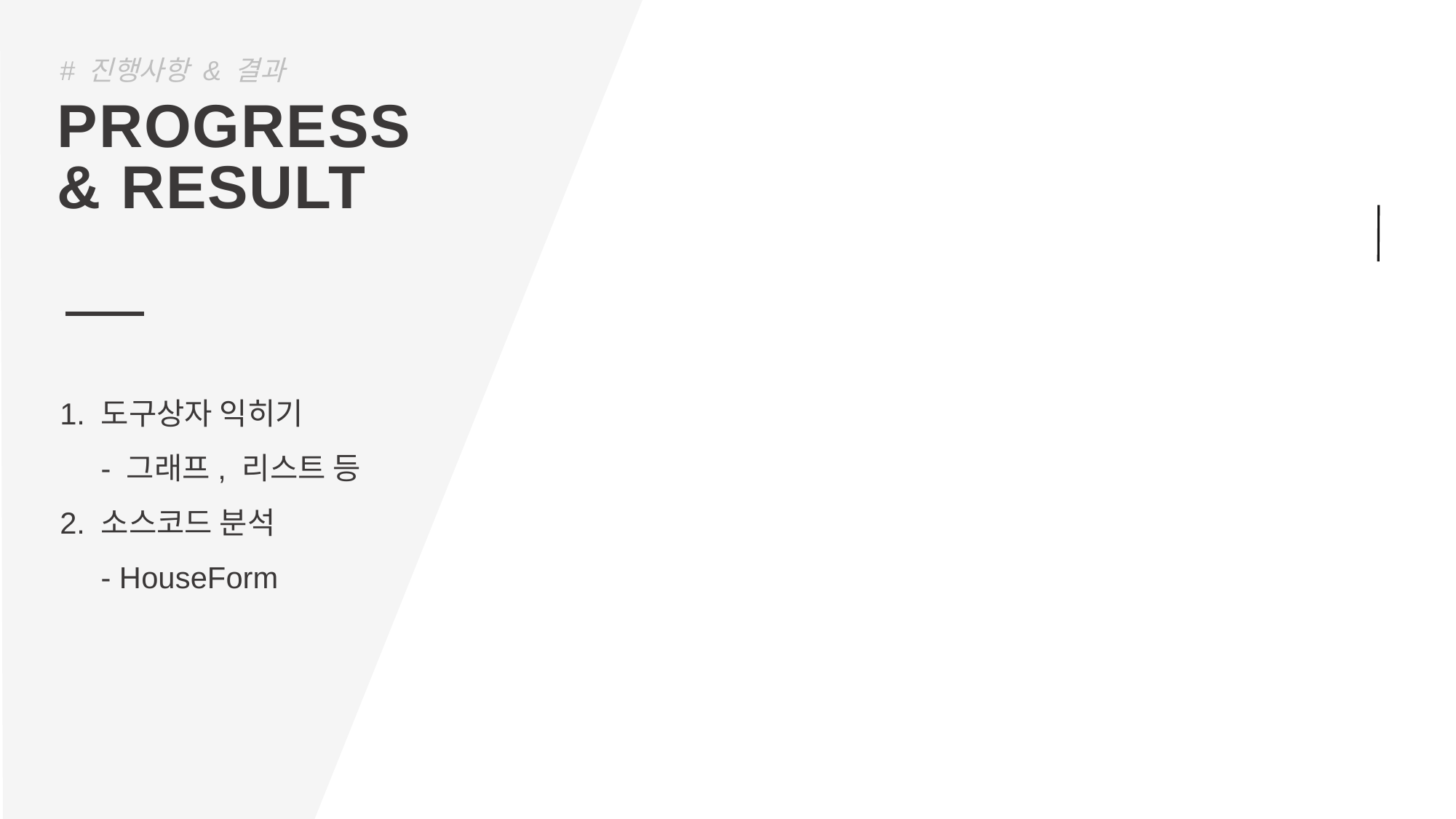

# 진행사항 & 결과
PROGRESS
& RESULT
4

도구상자 익히기
- 그래프, 리스트 등
소스코드 분석
- HouseForm